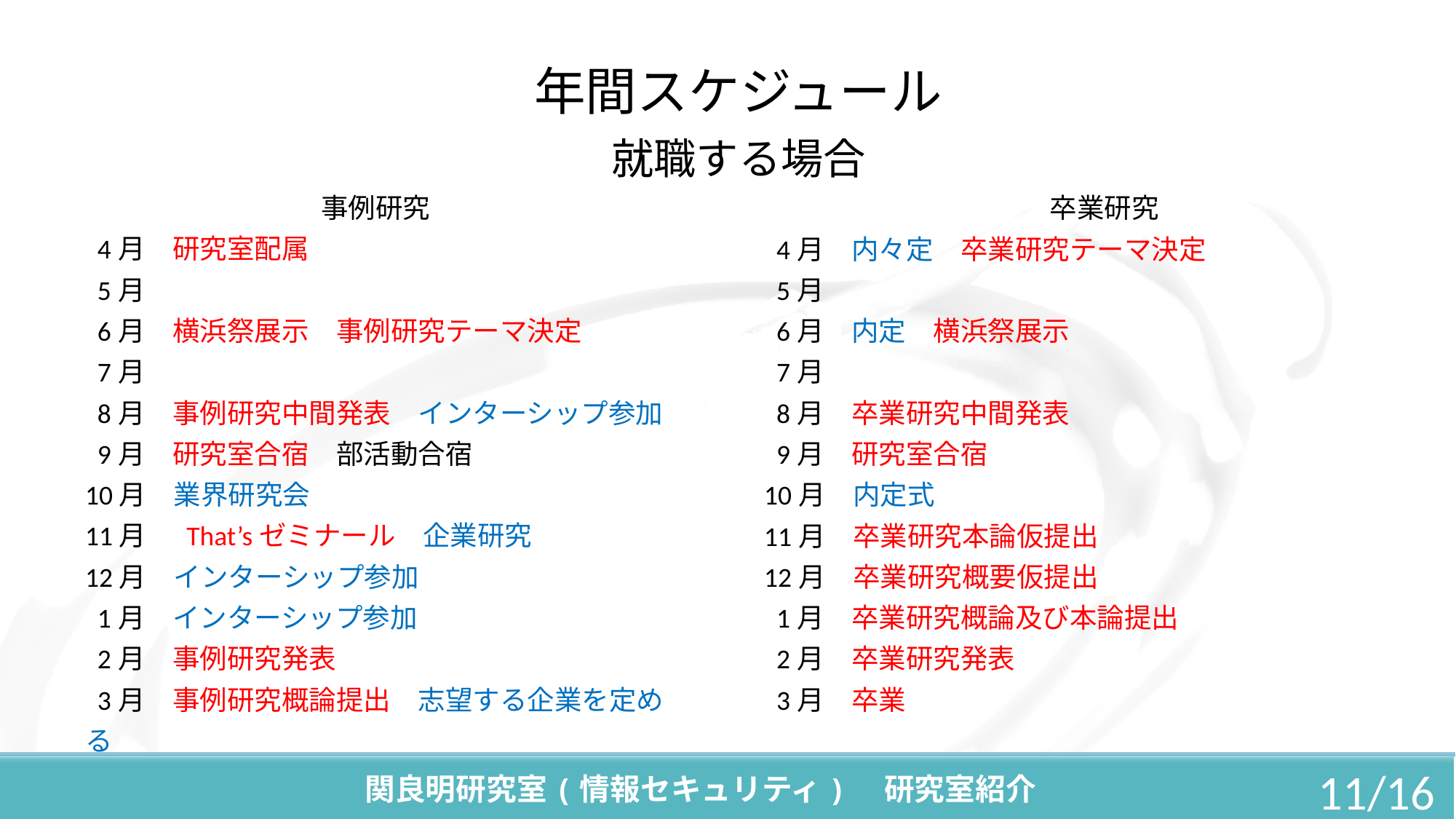

# 年間スケジュール
就職する場合
事例研究
  4月　研究室配属
  5月
  6月　横浜祭展示　事例研究テーマ決定
  7月
  8月　事例研究中間発表　インターシップ参加
  9月　研究室合宿　部活動合宿
10月　業界研究会
11月　 That’sゼミナール　企業研究
12月　インターシップ参加
  1月　インターシップ参加
  2月　事例研究発表
  3月　事例研究概論提出　志望する企業を定める
卒業研究
  4月　内々定　卒業研究テーマ決定
  5月
  6月　内定　横浜祭展示
  7月
  8月　卒業研究中間発表
  9月　研究室合宿
10月　内定式
11月　卒業研究本論仮提出
12月　卒業研究概要仮提出
  1月　卒業研究概論及び本論提出
  2月　卒業研究発表
  3月　卒業